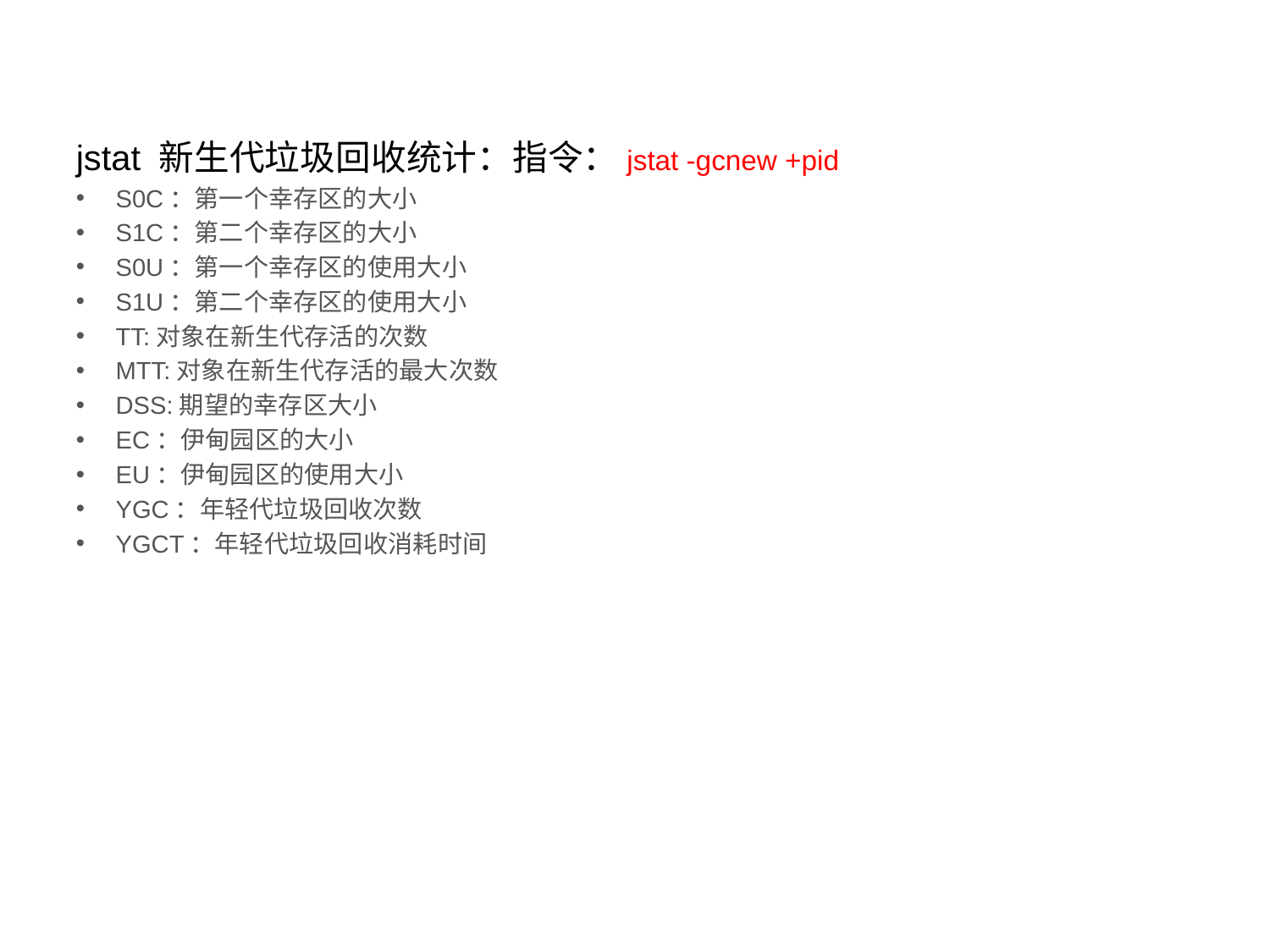

jstat 新生代垃圾回收统计：指令：jstat -gcnew +pid
S0C：第一个幸存区的大小
S1C：第二个幸存区的大小
S0U：第一个幸存区的使用大小
S1U：第二个幸存区的使用大小
TT:对象在新生代存活的次数
MTT:对象在新生代存活的最大次数
DSS:期望的幸存区大小
EC：伊甸园区的大小
EU：伊甸园区的使用大小
YGC：年轻代垃圾回收次数
YGCT：年轻代垃圾回收消耗时间